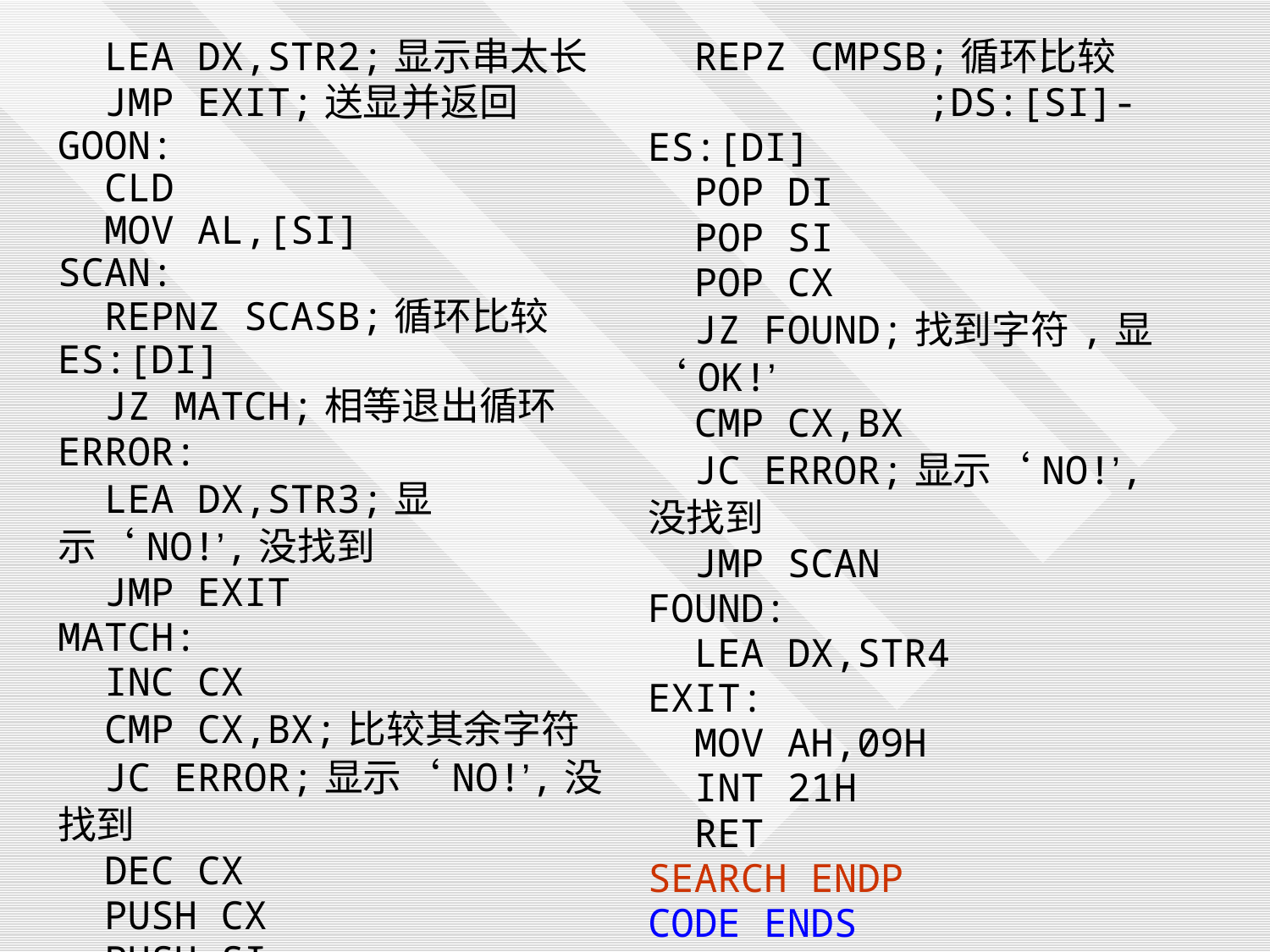

| LEA DX,STR2;显示串太长 JMP EXIT;送显并返回 GOON: CLD MOV AL,[SI] SCAN: REPNZ SCASB;循环比较ES:[DI] JZ MATCH;相等退出循环 ERROR: LEA DX,STR3;显示‘NO!’,没找到 JMP EXIT MATCH: INC CX CMP CX,BX;比较其余字符 JC ERROR;显示‘NO!’,没找到 DEC CX PUSH CX PUSH SI PUSH DI MOV CX,BX DEC DI | REPZ CMPSB;循环比较 ;DS:[SI]-ES:[DI] POP DI POP SI POP CX JZ FOUND;找到字符,显‘OK!’ CMP CX,BX JC ERROR;显示‘NO!’,没找到 JMP SCAN FOUND: LEA DX,STR4 EXIT: MOV AH,09H INT 21H RET SEARCH ENDP CODE ENDS END START |
| --- | --- |